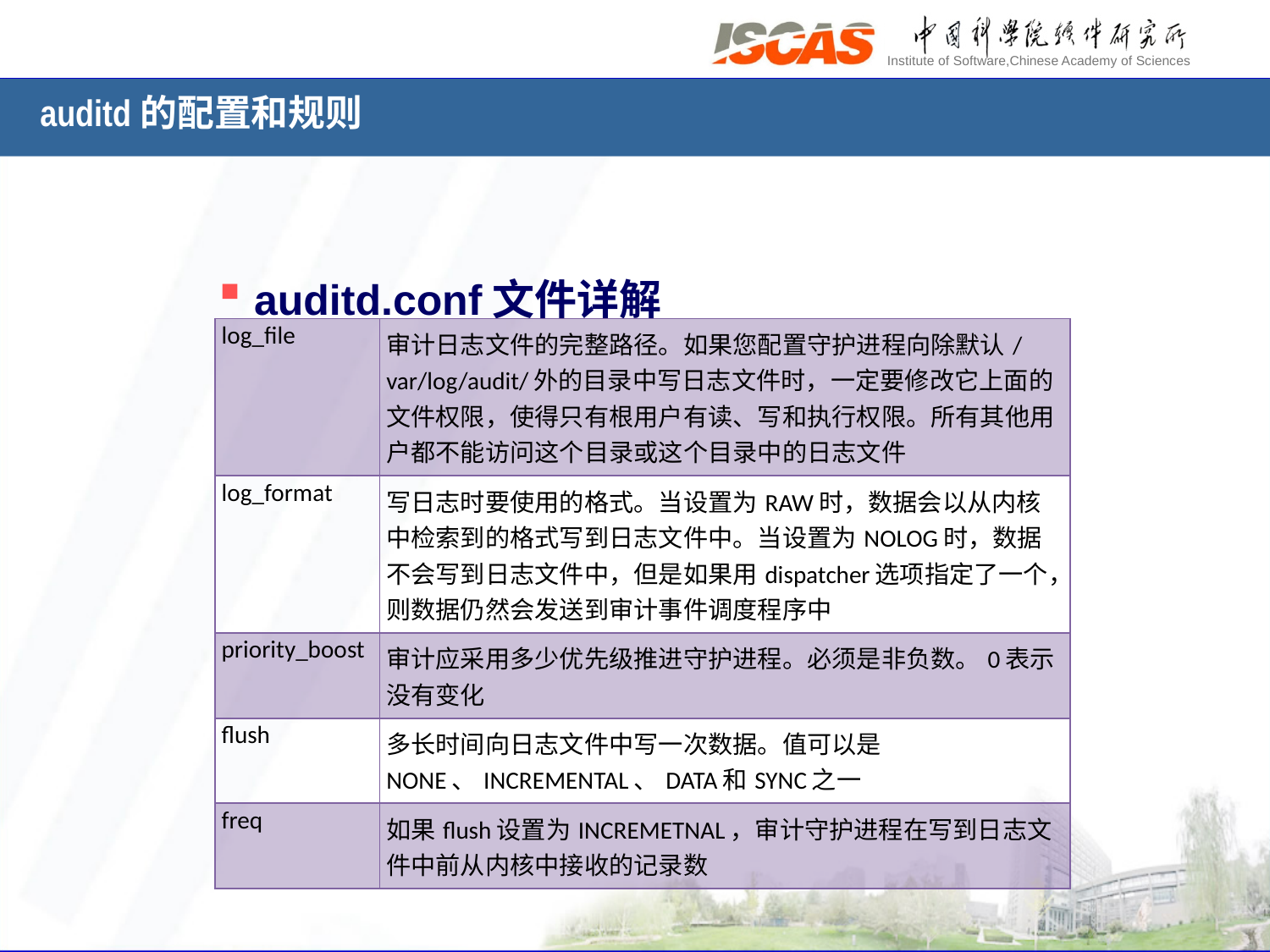

auditd的配置和规则
auditd.conf文件详解

| log\_file | 审计日志文件的完整路径。如果您配置守护进程向除默认/var/log/audit/外的目录中写日志文件时，一定要修改它上面的文件权限，使得只有根用户有读、写和执行权限。所有其他用户都不能访问这个目录或这个目录中的日志文件 |
| --- | --- |
| log\_format | 写日志时要使用的格式。当设置为RAW时，数据会以从内核中检索到的格式写到日志文件中。当设置为NOLOG时，数据不会写到日志文件中，但是如果用dispatcher选项指定了一个，则数据仍然会发送到审计事件调度程序中 |
| priority\_boost | 审计应采用多少优先级推进守护进程。必须是非负数。0表示没有变化 |
| flush | 多长时间向日志文件中写一次数据。值可以是NONE、INCREMENTAL、DATA和SYNC之一 |
| freq | 如果flush设置为INCREMETNAL，审计守护进程在写到日志文件中前从内核中接收的记录数 |